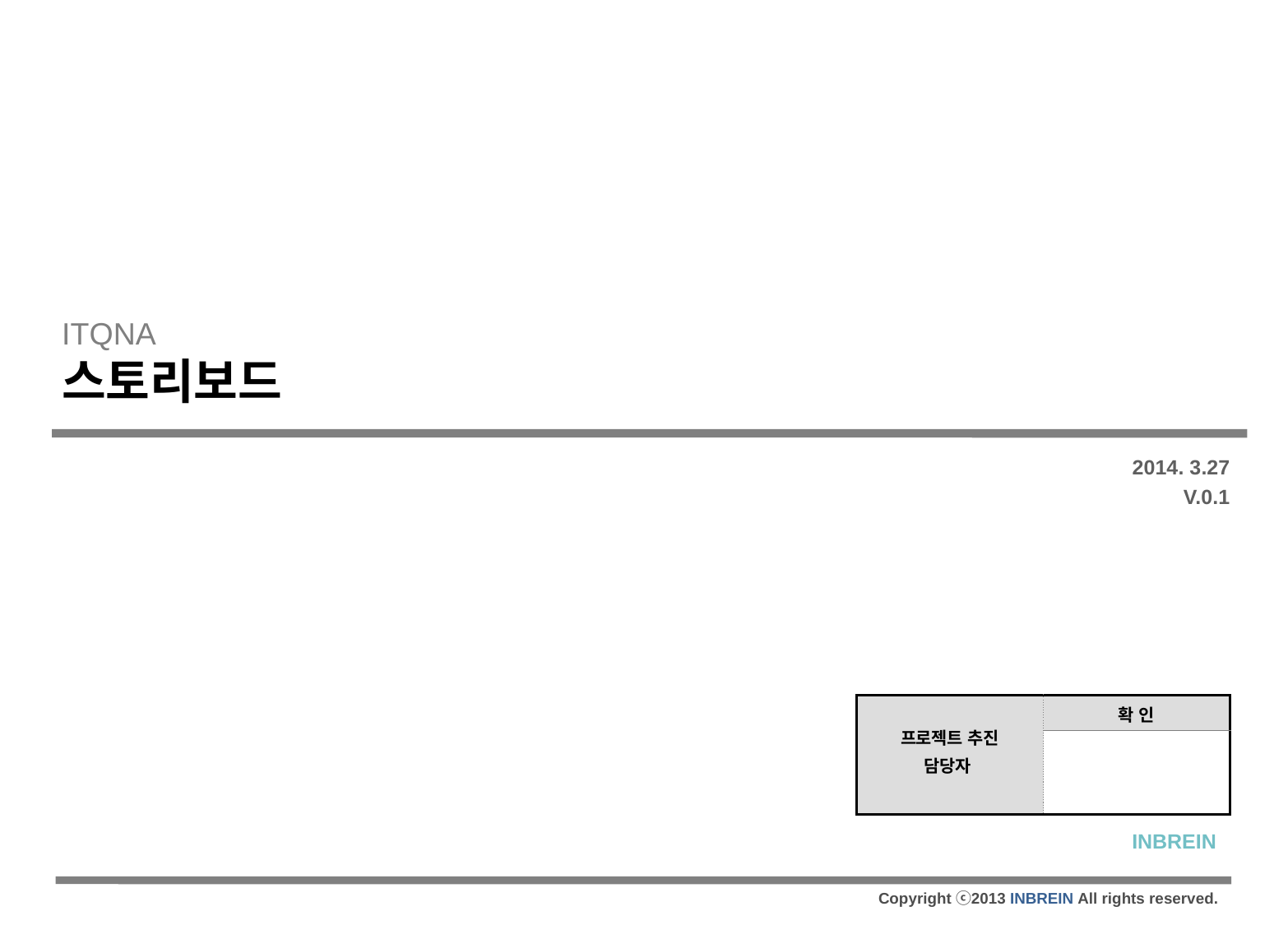

ITQNA
스토리보드

2014. 3.27
V.0.1
| 프로젝트 추진 담당자 | 확 인 |
| --- | --- |
|  |  |
INBREIN